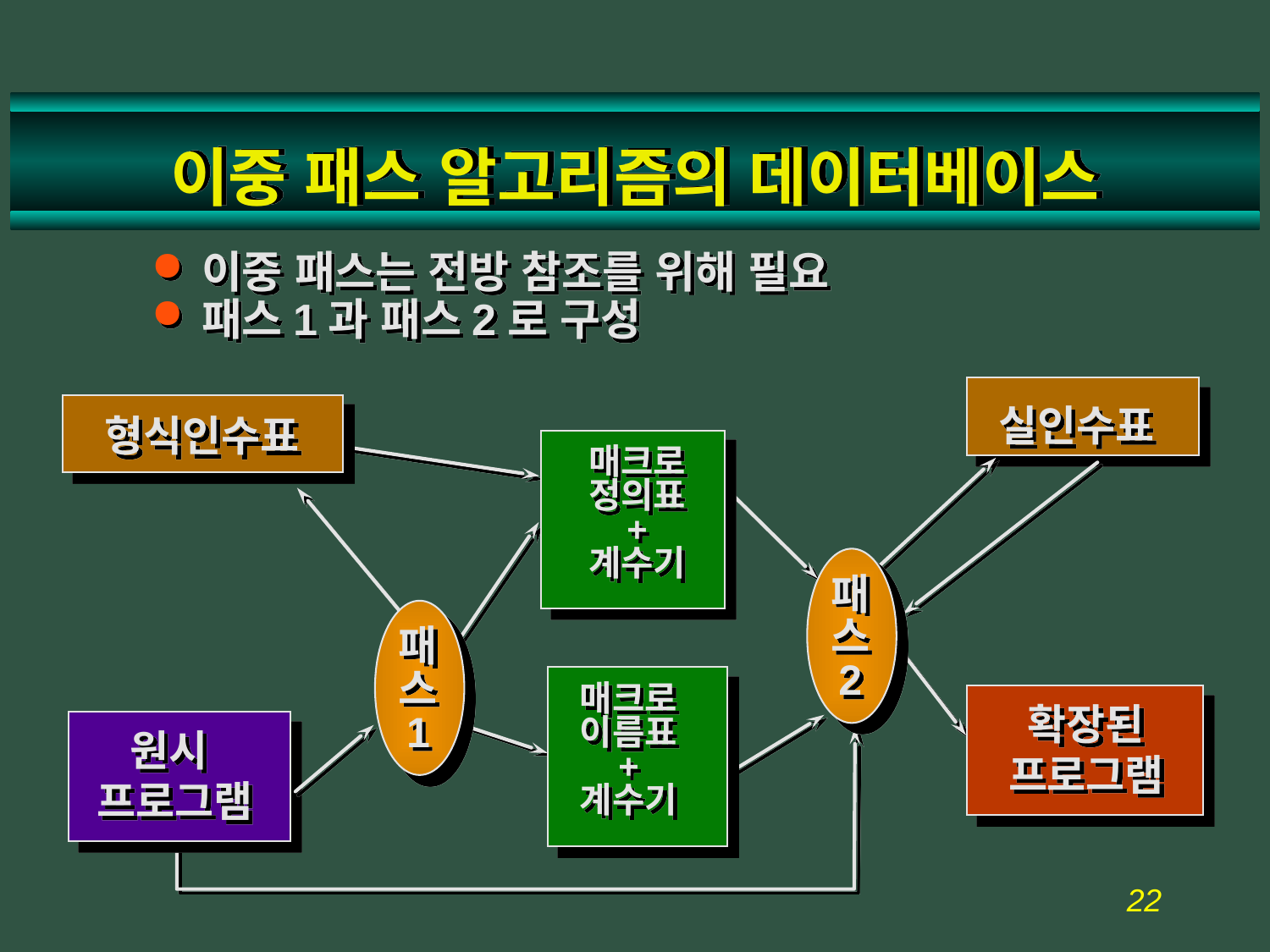

# 이중 패스 알고리즘의 데이터베이스
이중 패스는 전방 참조를 위해 필요
패스1과 패스2로 구성

실인수표

형식인수표

매크로
정의표
+
계수기

패
스
2

패
스
1

매크로
이름표
+
계수기

확장된
프로그램

원시
프로그램

22